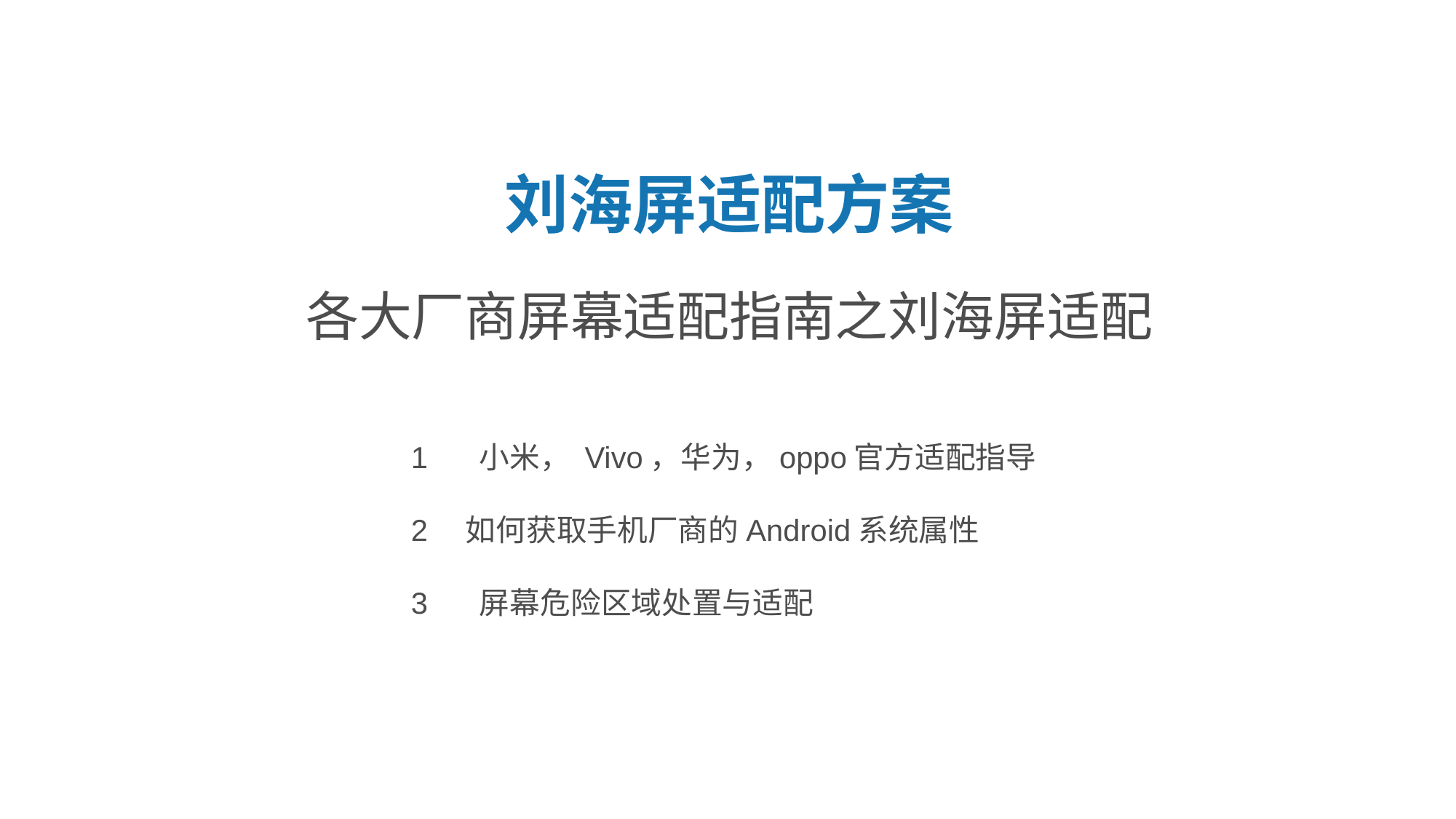

辅标题：（课程标题）
思源黑体 CN Medium  字号66

刘海屏适配方案
各大厂商屏幕适配指南之刘海屏适配
 小米， Vivo，华为，oppo官方适配指导

如何获取手机厂商的Android系统属性

 屏幕危险区域处置与适配